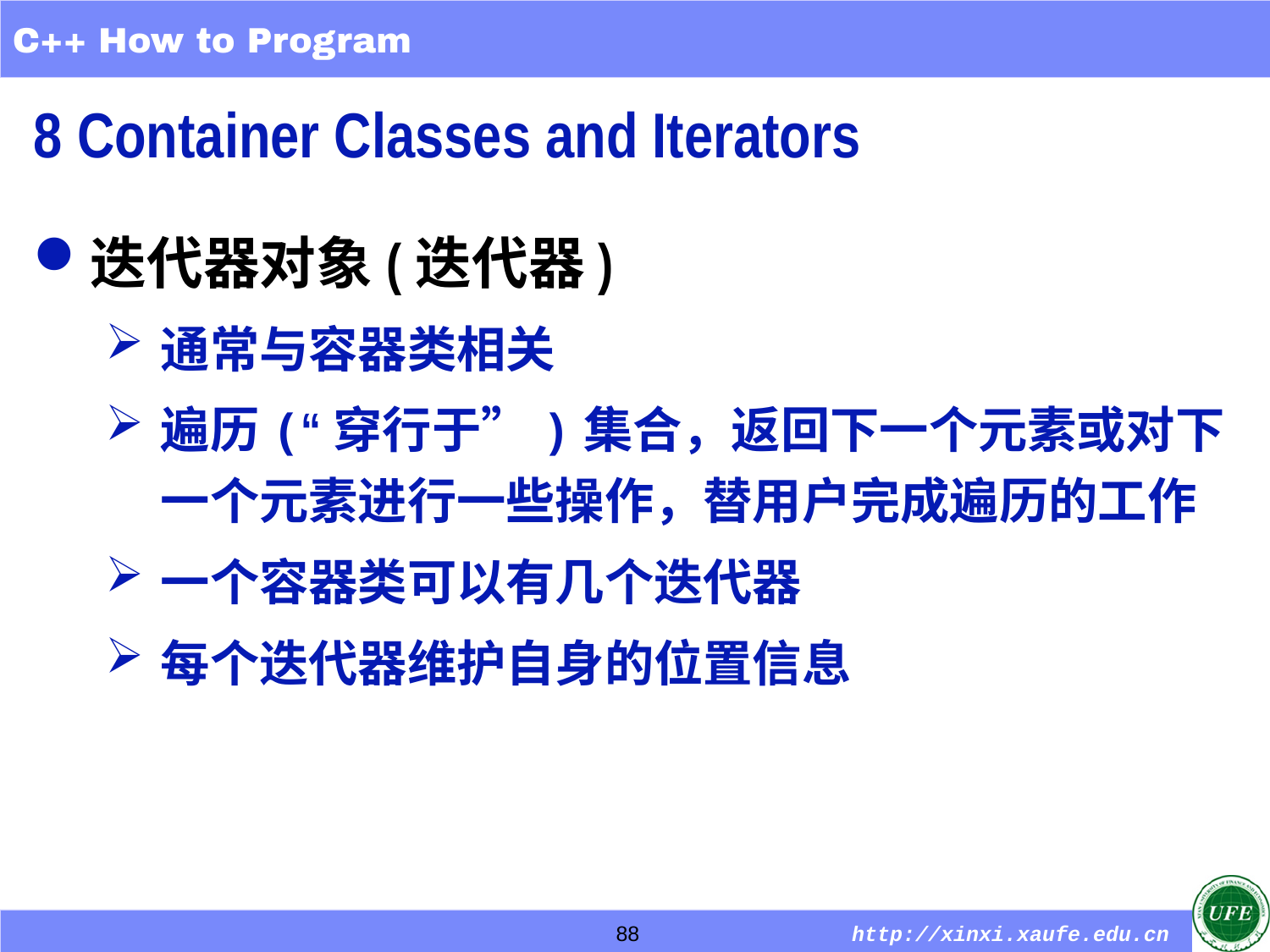

8 Container Classes and Iterators
迭代器对象(迭代器)
通常与容器类相关
遍历(“穿行于”)集合，返回下一个元素或对下一个元素进行一些操作，替用户完成遍历的工作
一个容器类可以有几个迭代器
每个迭代器维护自身的位置信息
88